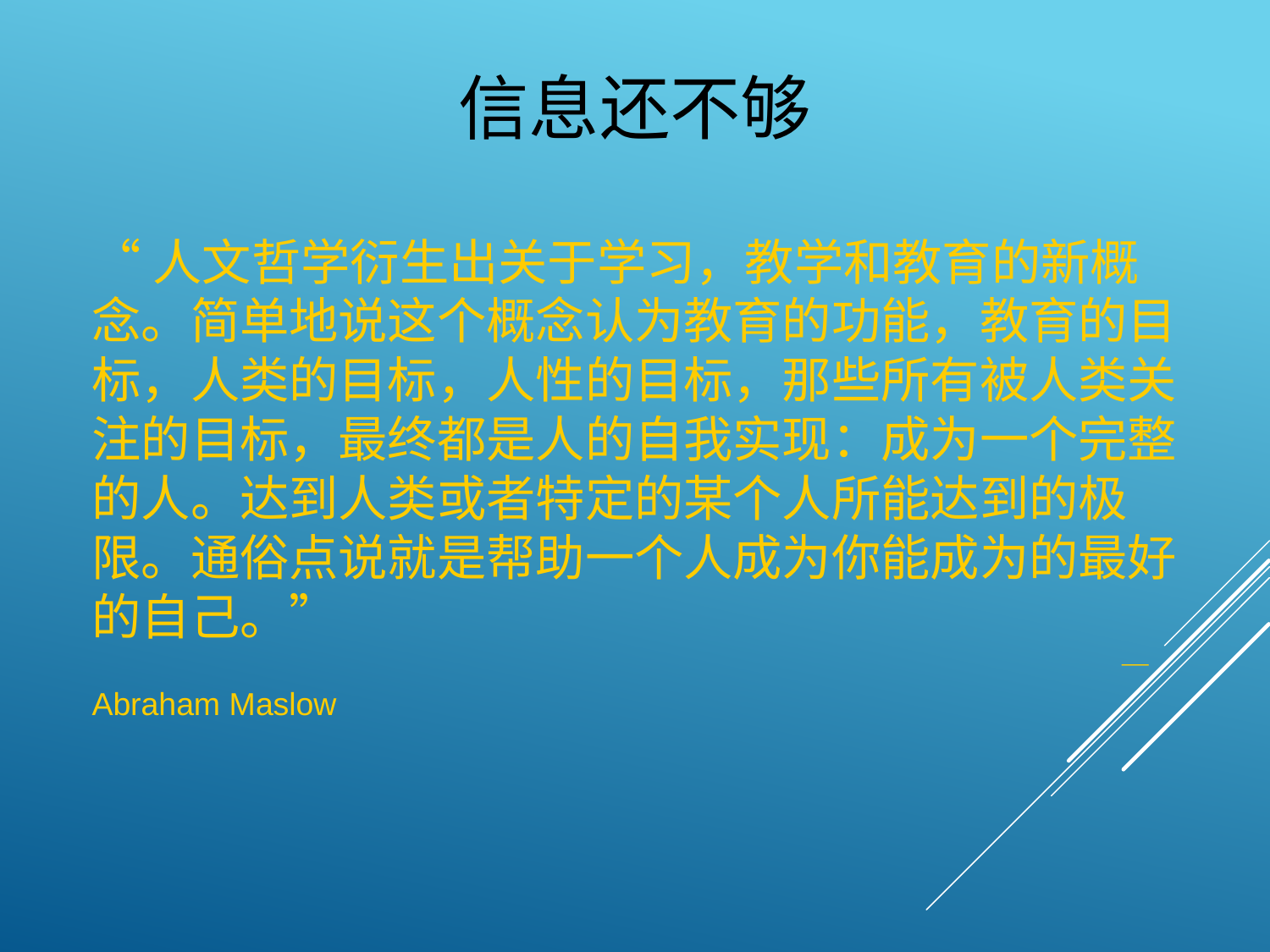

信息还不够
“人文哲学衍生出关于学习，教学和教育的新概念。简单地说这个概念认为教育的功能，教育的目标，人类的目标，人性的目标，那些所有被人类关注的目标，最终都是人的自我实现：成为一个完整的人。达到人类或者特定的某个人所能达到的极限。通俗点说就是帮助一个人成为你能成为的最好的自己。”
						                                     —Abraham Maslow